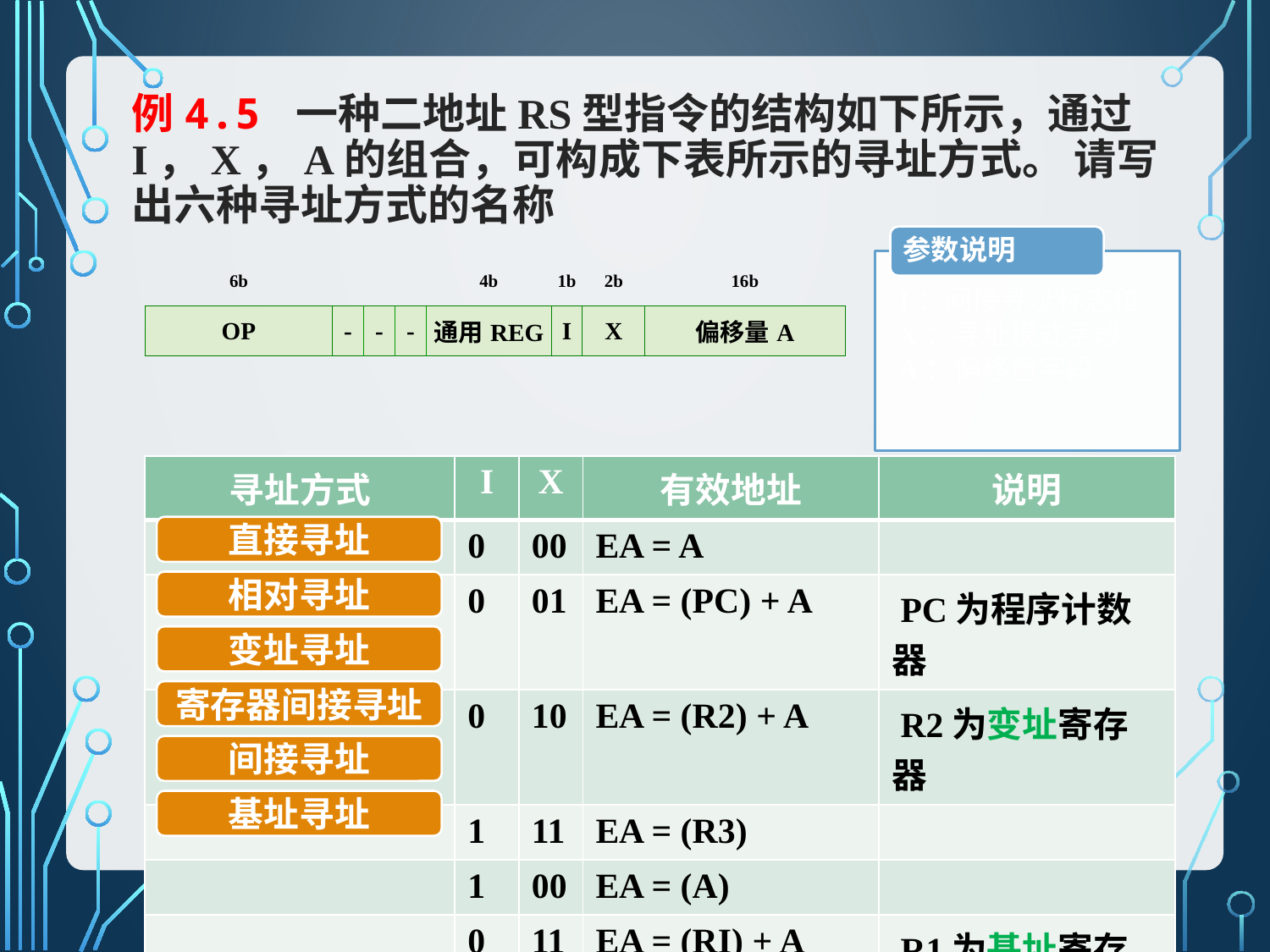

# 例4.5 一种二地址RS型指令的结构如下所示，通过I，X，A的组合，可构成下表所示的寻址方式。 请写出六种寻址方式的名称
I：间接寻址标志位
X：寻址模式字段
A：偏移量字段
参数说明
| 6b |  |  |  | 4b | 1b | 2b | 16b |
| --- | --- | --- | --- | --- | --- | --- | --- |
| OP | - | - | - | 通用REG | I | X | 偏移量A |
| 寻址方式 | I | X | 有效地址 | 说明 |
| --- | --- | --- | --- | --- |
|  | 0 | 00 | EA = A |  |
|  | 0 | 01 | EA = (PC) + A | PC为程序计数器 |
|  | 0 | 10 | EA = (R2) + A | R2为变址寄存器 |
|  | 1 | 11 | EA = (R3) |  |
|  | 1 | 00 | EA = (A) |  |
|  | 0 | 11 | EA = (RI) + A | R1为基址寄存器 |
直接寻址
相对寻址
变址寻址
寄存器间接寻址
间接寻址
基址寻址
44
华北电力大学控制与计算机工程学院 王红制作